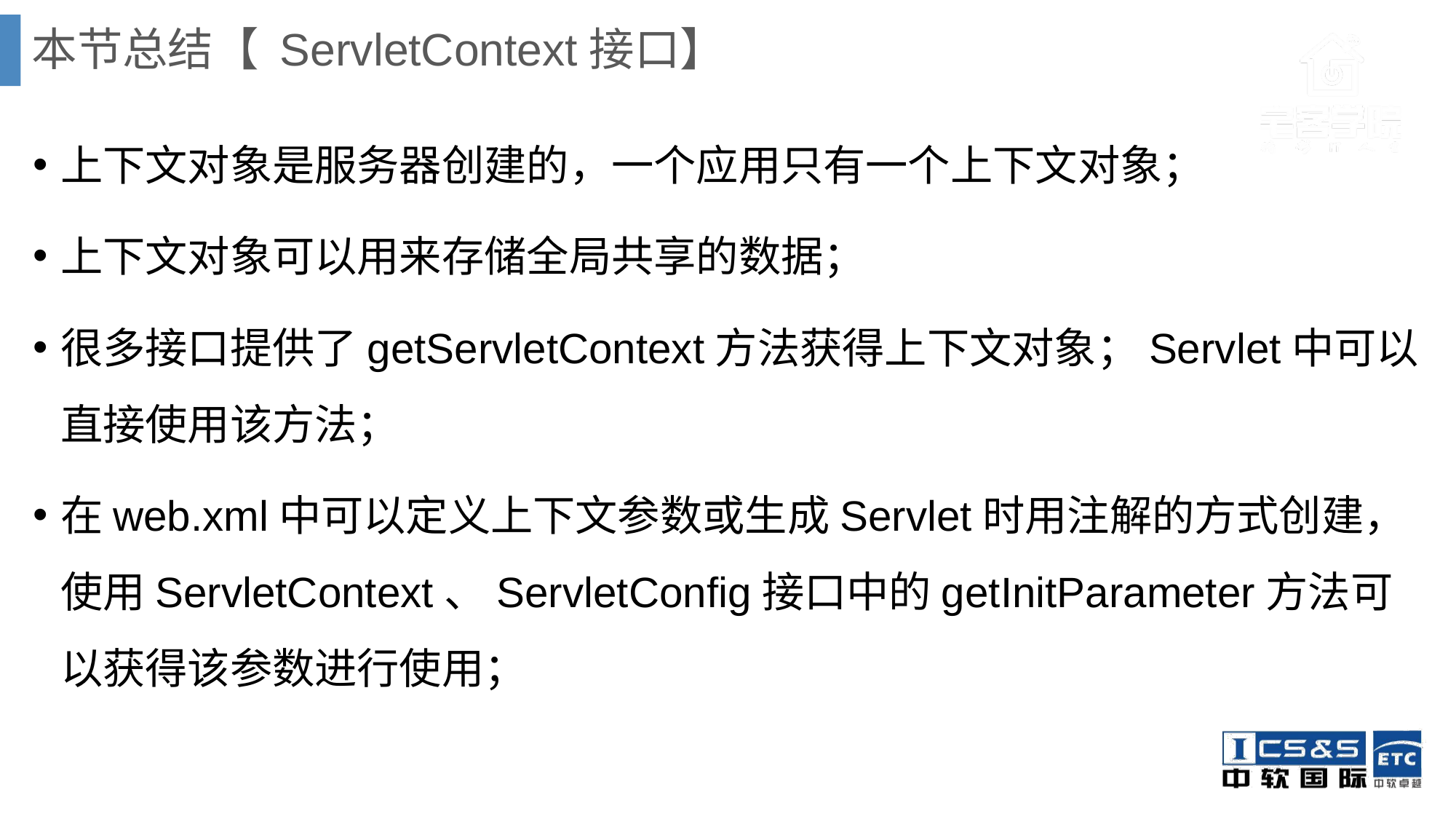

# 本节总结【 ServletContext接口】
上下文对象是服务器创建的，一个应用只有一个上下文对象；
上下文对象可以用来存储全局共享的数据；
很多接口提供了getServletContext方法获得上下文对象；Servlet中可以直接使用该方法；
在web.xml中可以定义上下文参数或生成Servlet时用注解的方式创建，使用ServletContext、ServletConfig接口中的getInitParameter方法可以获得该参数进行使用；